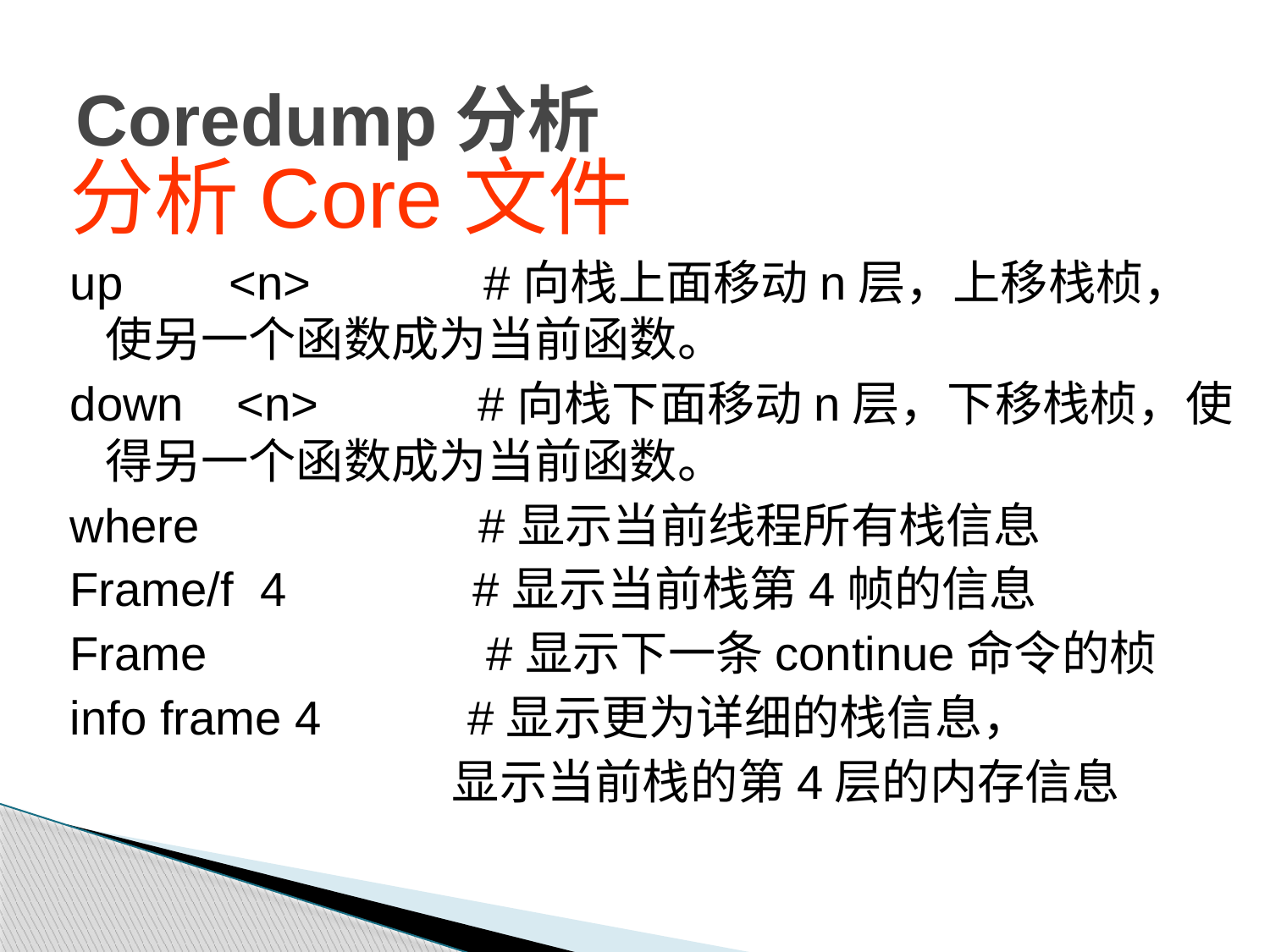

# Coredump分析
分析Core文件
up        <n>             #向栈上面移动n层，上移栈桢，使另一个函数成为当前函数。
down    <n>            #向栈下面移动n层，下移栈桢，使得另一个函数成为当前函数。
where                     #显示当前线程所有栈信息
Frame/f  4              #显示当前栈第4帧的信息
Frame                     #显示下一条continue命令的桢
info frame 4           #显示更为详细的栈信息，
                                   显示当前栈的第4层的内存信息